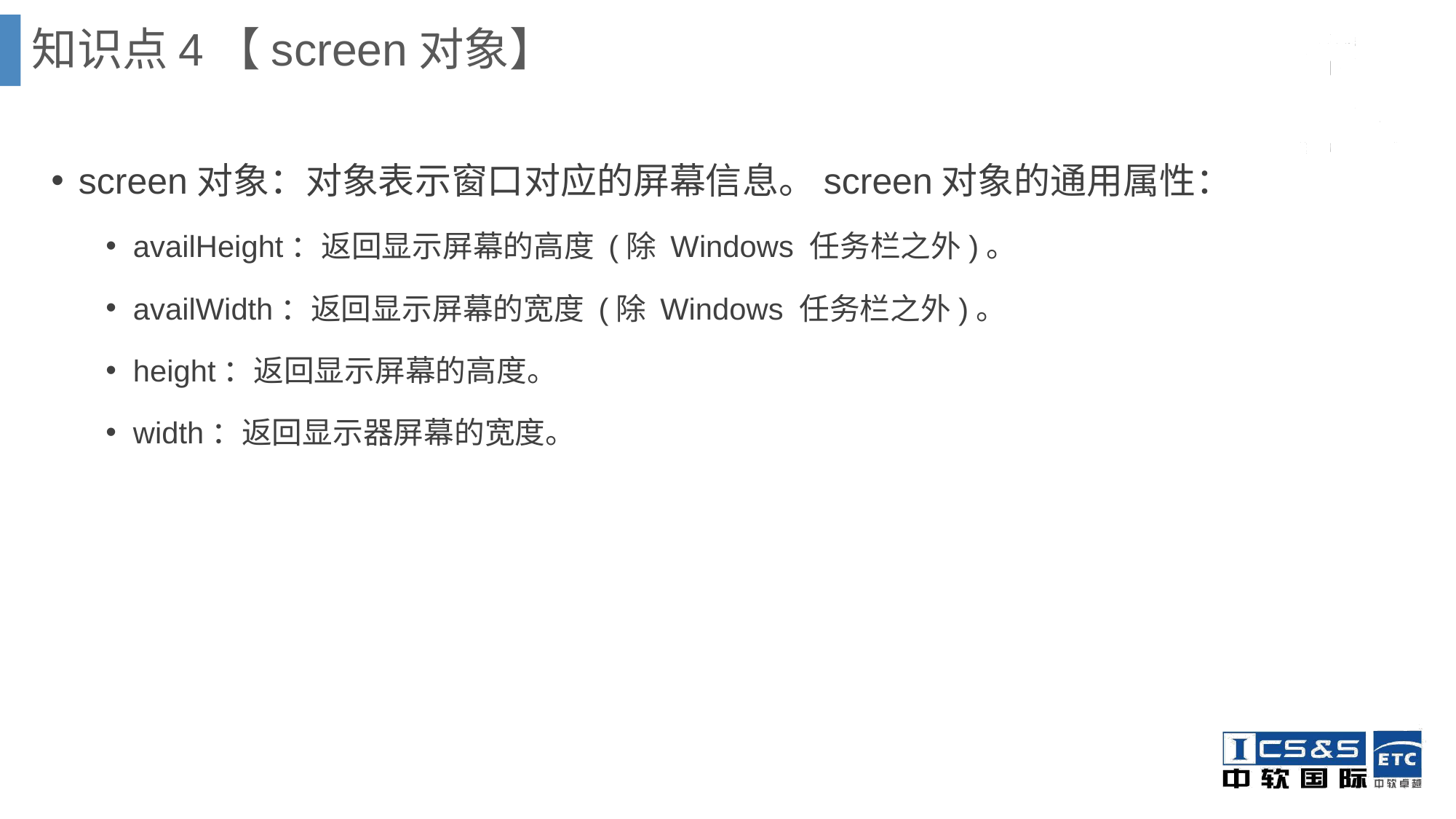

知识点4【screen对象】
screen对象：对象表示窗口对应的屏幕信息。screen对象的通用属性：
availHeight：返回显示屏幕的高度 (除 Windows 任务栏之外)。
availWidth：返回显示屏幕的宽度 (除 Windows 任务栏之外)。
height：返回显示屏幕的高度。
width：返回显示器屏幕的宽度。